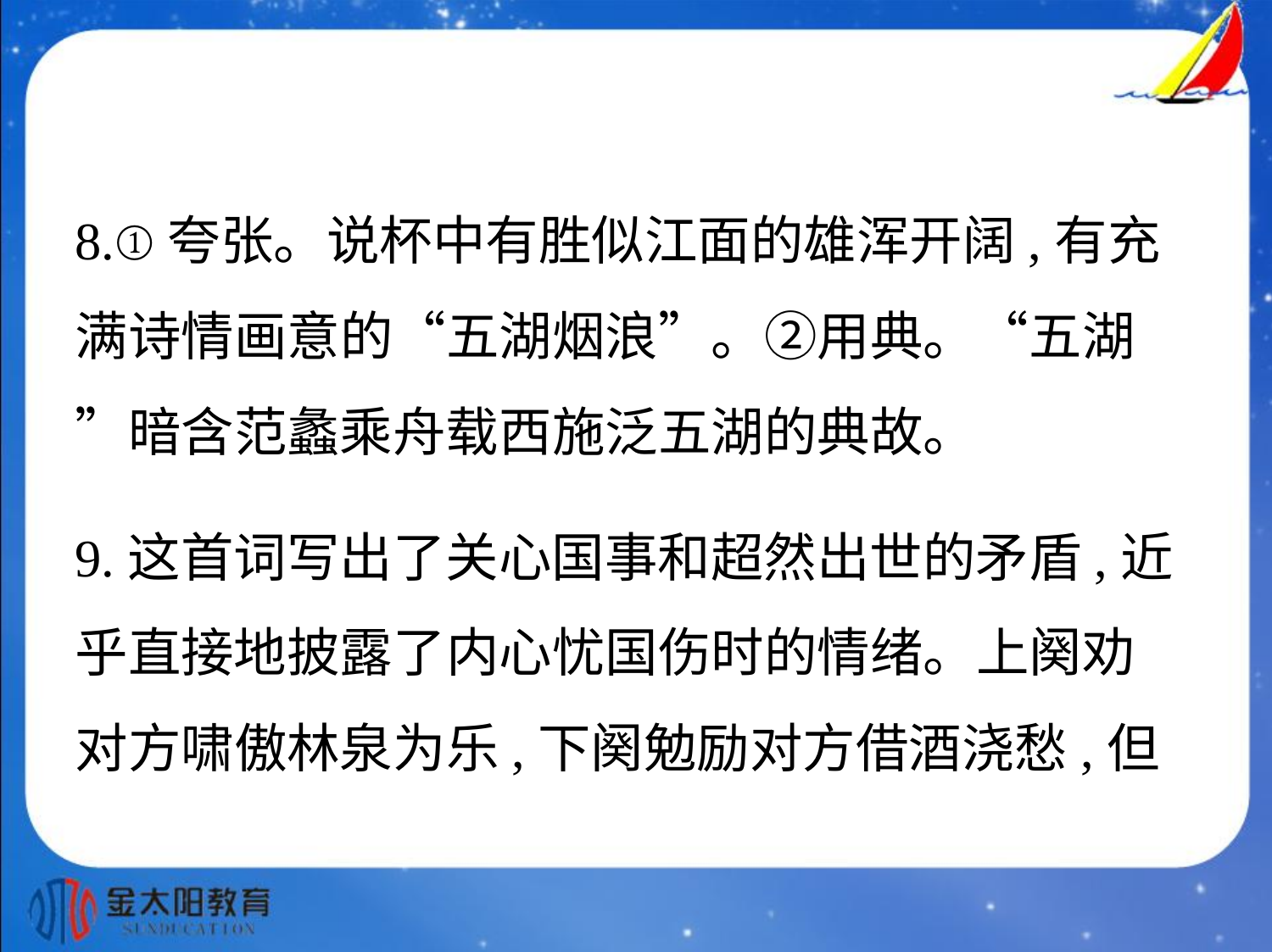

8.①夸张。说杯中有胜似江面的雄浑开阔,有充
满诗情画意的“五湖烟浪”。②用典。“五湖
”暗含范蠡乘舟载西施泛五湖的典故。
9.这首词写出了关心国事和超然出世的矛盾,近
乎直接地披露了内心忧国伤时的情绪。上阕劝
对方啸傲林泉为乐,下阕勉励对方借酒浇愁,但